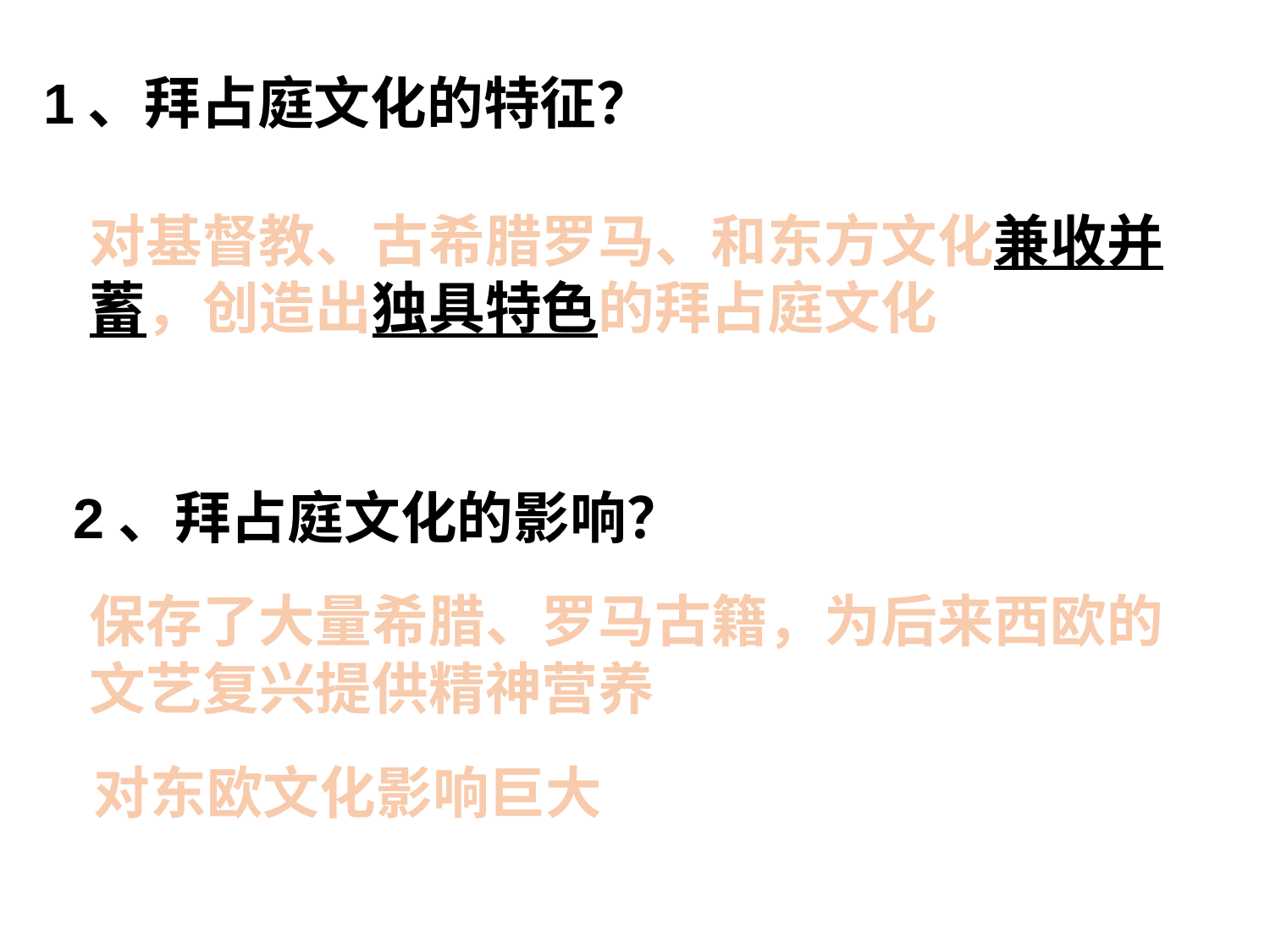

1、拜占庭文化的特征？
对基督教、古希腊罗马、和东方文化兼收并蓄，创造出独具特色的拜占庭文化
2、拜占庭文化的影响？
保存了大量希腊、罗马古籍，为后来西欧的文艺复兴提供精神营养
对东欧文化影响巨大